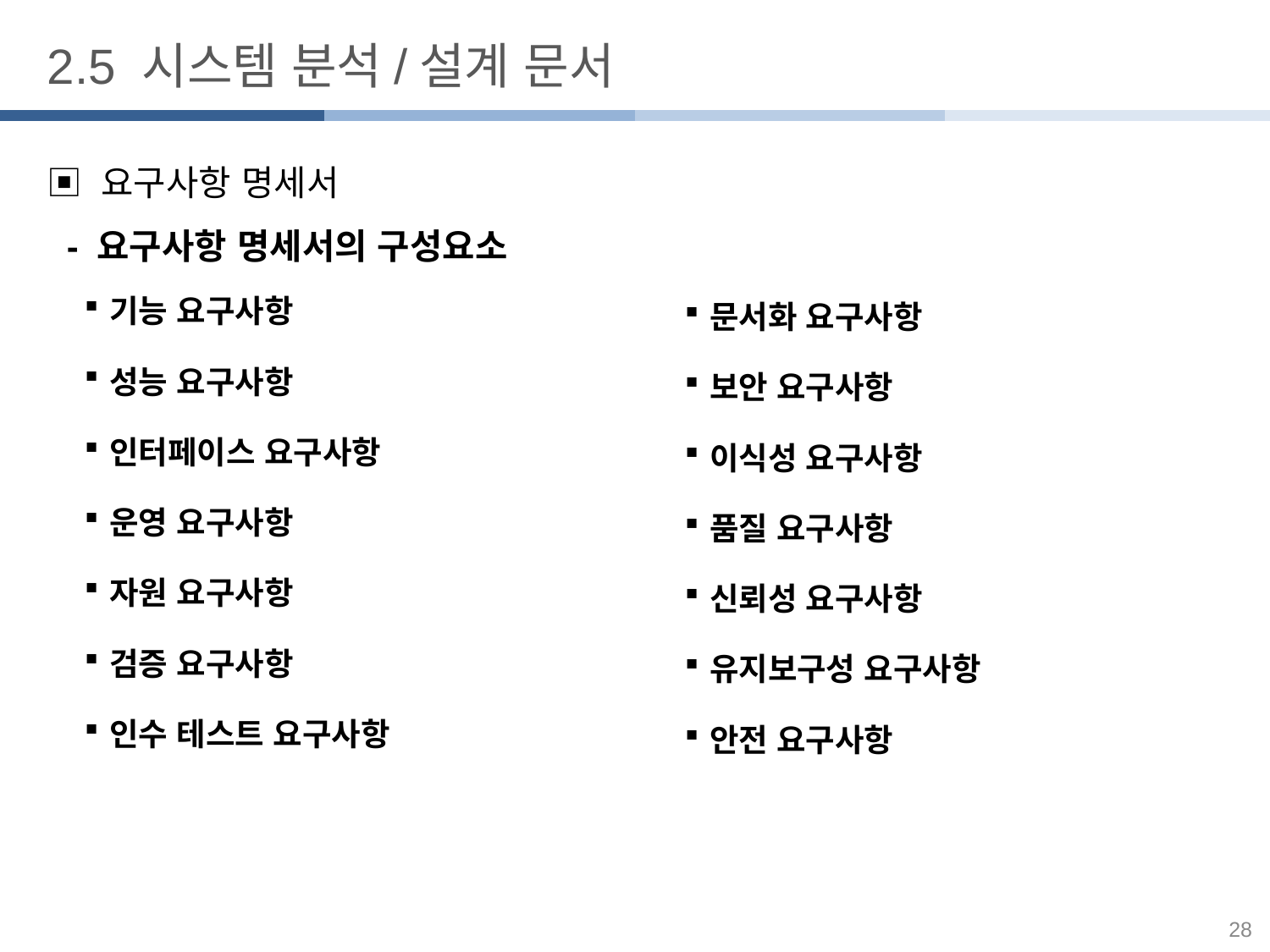

# 2.5 시스템 분석/설계 문서
▣ 요구사항 명세서
  - 요구사항 명세서의 구성요소
기능 요구사항
성능 요구사항
인터페이스 요구사항
운영 요구사항
자원 요구사항
검증 요구사항
인수 테스트 요구사항

문서화 요구사항
보안 요구사항
이식성 요구사항
품질 요구사항
신뢰성 요구사항
유지보구성 요구사항
안전 요구사항

28